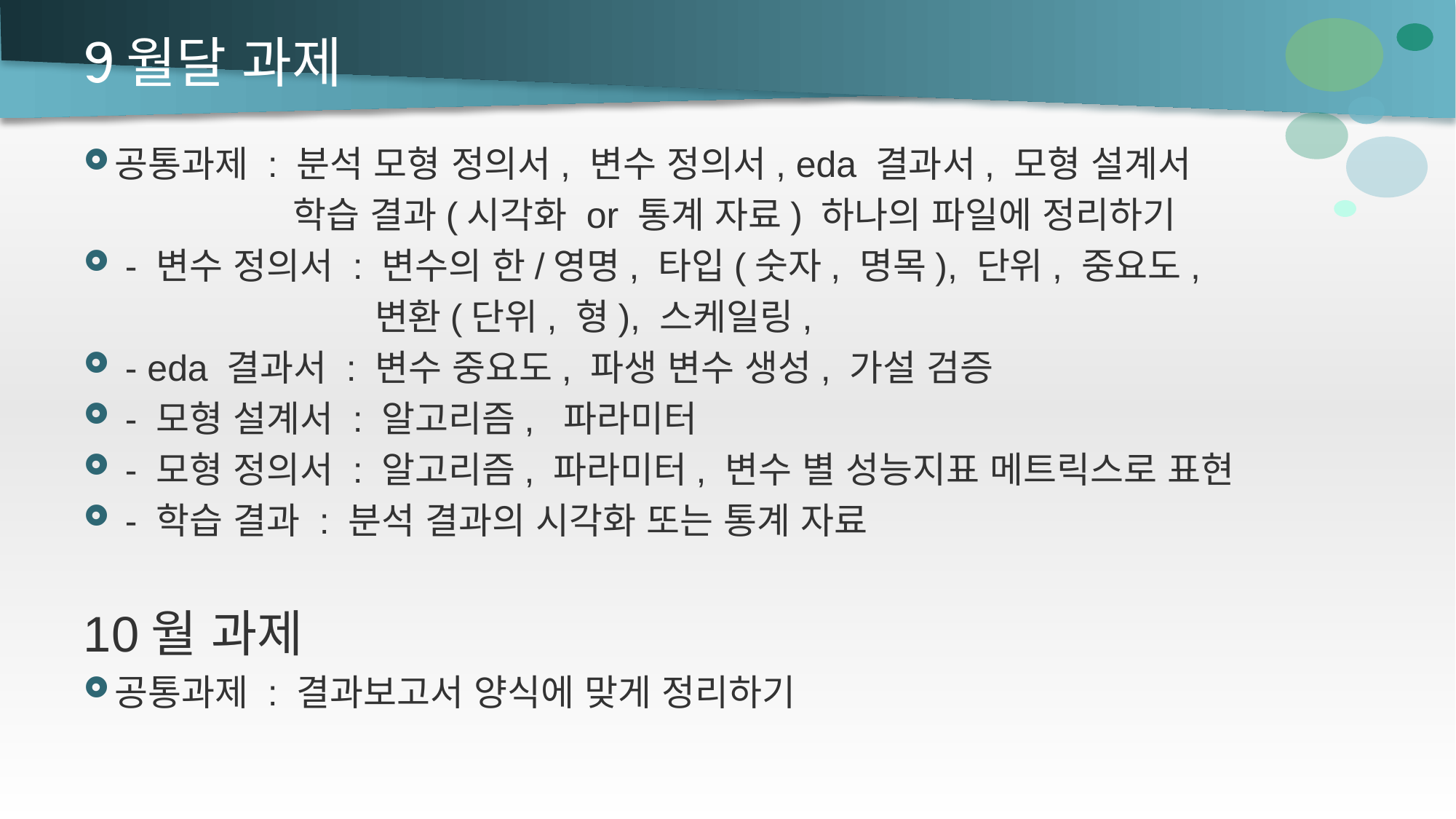

# 9월달 과제
공통과제 : 분석 모형 정의서, 변수 정의서, eda 결과서, 모형 설계서
	         학습 결과(시각화 or 통계 자료) 하나의 파일에 정리하기
 - 변수 정의서 : 변수의 한/영명, 타입(숫자, 명목), 단위, 중요도,
	                 변환(단위, 형), 스케일링,
 - eda 결과서 : 변수 중요도, 파생 변수 생성, 가설 검증
 - 모형 설계서 : 알고리즘,  파라미터
 - 모형 정의서 : 알고리즘, 파라미터, 변수 별 성능지표 메트릭스로 표현
 - 학습 결과 : 분석 결과의 시각화 또는 통계 자료

10월 과제
공통과제 : 결과보고서 양식에 맞게 정리하기